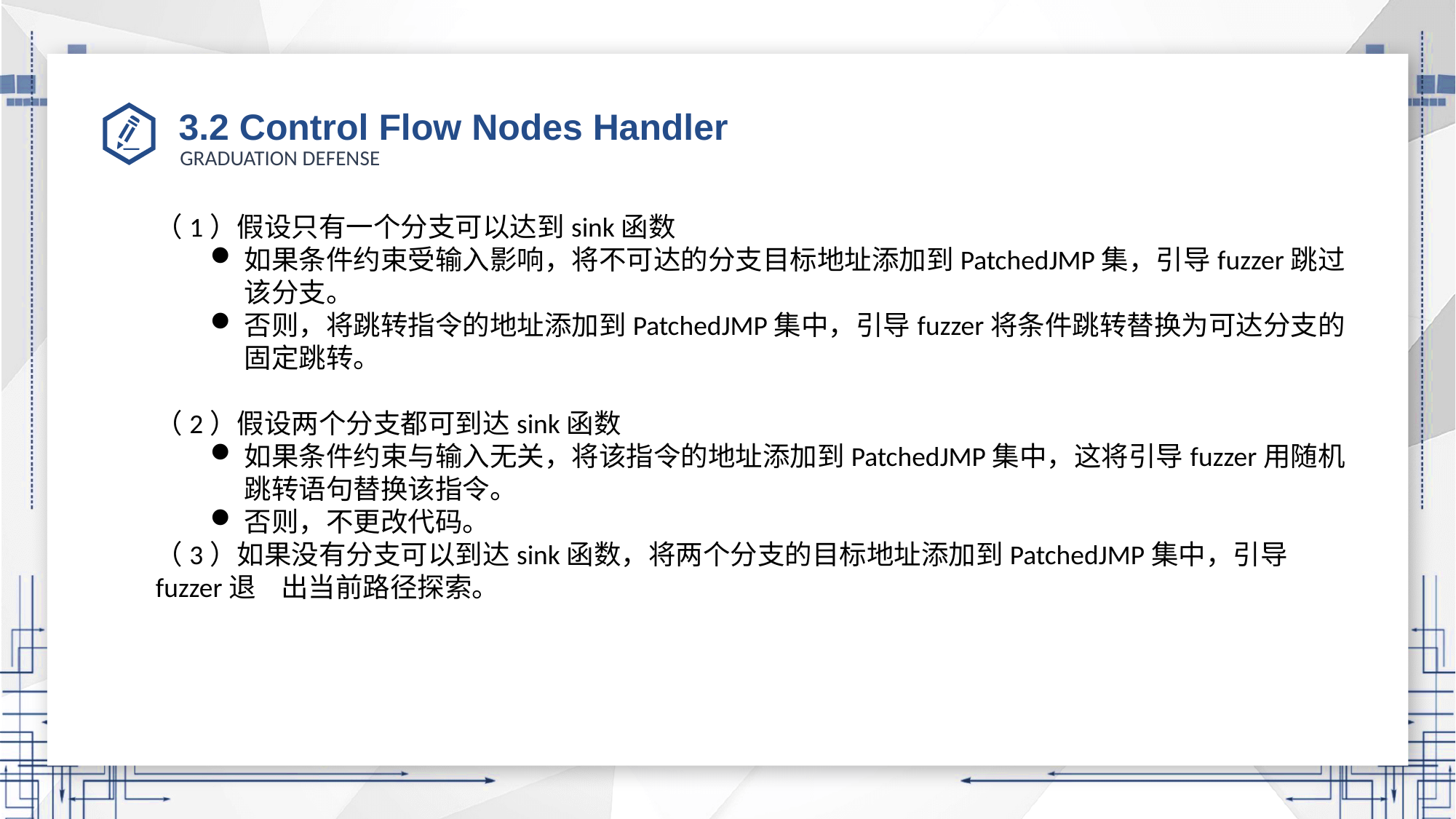

# 3.2 Control Flow Nodes Handler
（1）假设只有一个分支可以达到sink函数
如果条件约束受输入影响，将不可达的分支目标地址添加到PatchedJMP集，引导fuzzer跳过该分支。
否则，将跳转指令的地址添加到PatchedJMP集中，引导fuzzer将条件跳转替换为可达分支的固定跳转。

（2）假设两个分支都可到达sink函数
如果条件约束与输入无关，将该指令的地址添加到PatchedJMP集中，这将引导fuzzer用随机跳转语句替换该指令。
否则，不更改代码。
（3）如果没有分支可以到达sink函数，将两个分支的目标地址添加到PatchedJMP集中，引导fuzzer退    出当前路径探索。